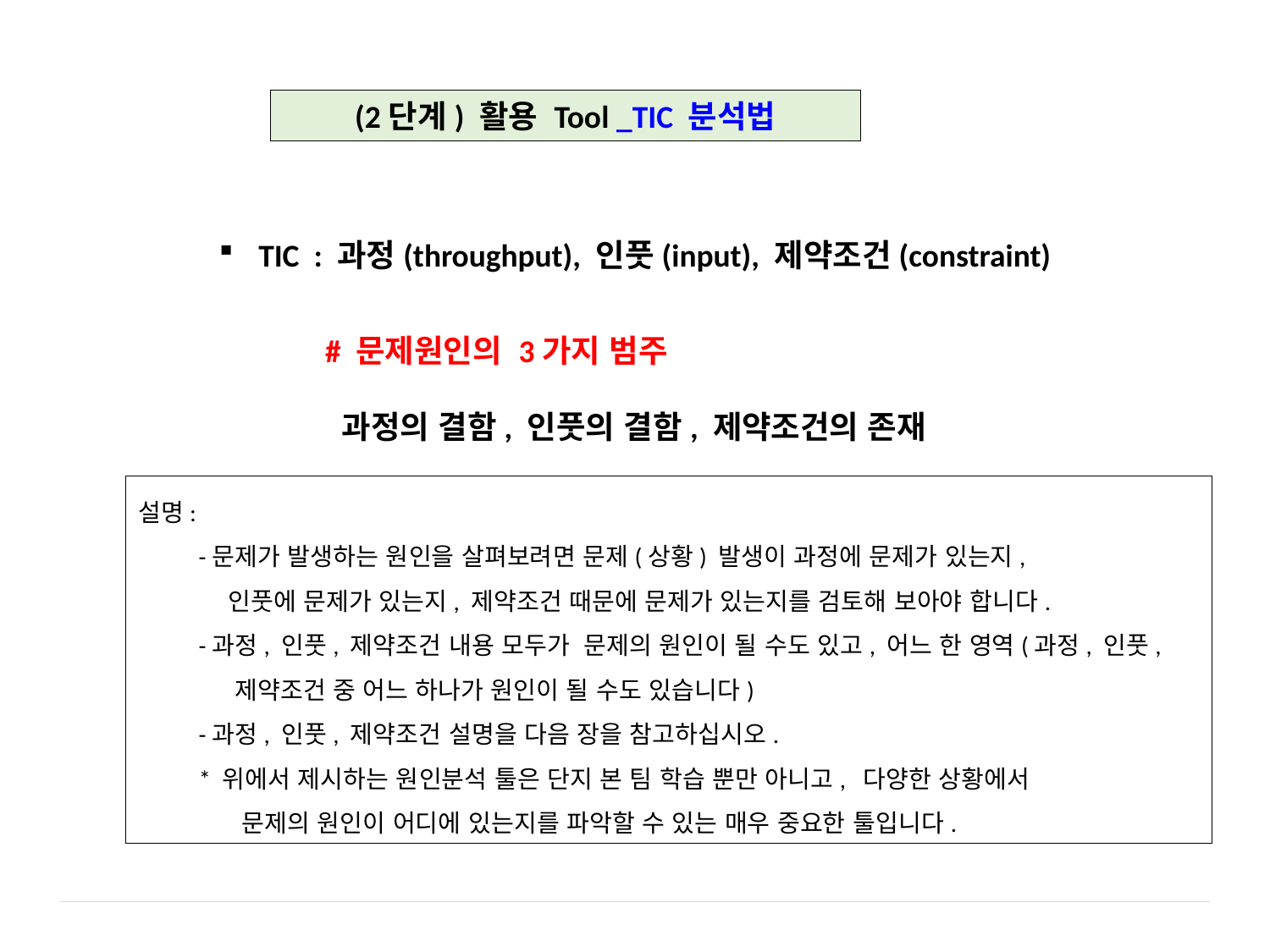

(2단계) 활용 Tool _TIC 분석법
TIC  : 과정(throughput), 인풋(input), 제약조건(constraint)
# 문제원인의 3가지 범주
 과정의 결함, 인풋의 결함, 제약조건의 존재
설명:
           -문제가 발생하는 원인을 살펴보려면 문제(상황) 발생이 과정에 문제가 있는지,
            인풋에 문제가 있는지, 제약조건 때문에 문제가 있는지를 검토해 보아야 합니다.
           -과정, 인풋, 제약조건 내용 모두가  문제의 원인이 될 수도 있고, 어느 한 영역(과정, 인풋,
             제약조건 중 어느 하나가 원인이 될 수도 있습니다)
           -과정, 인풋, 제약조건 설명을 다음 장을 참고하십시오.
           * 위에서 제시하는 원인분석 툴은 단지 본 팀 학습 뿐만 아니고,  다양한 상황에서
              문제의 원인이 어디에 있는지를 파악할 수 있는 매우 중요한 툴입니다.